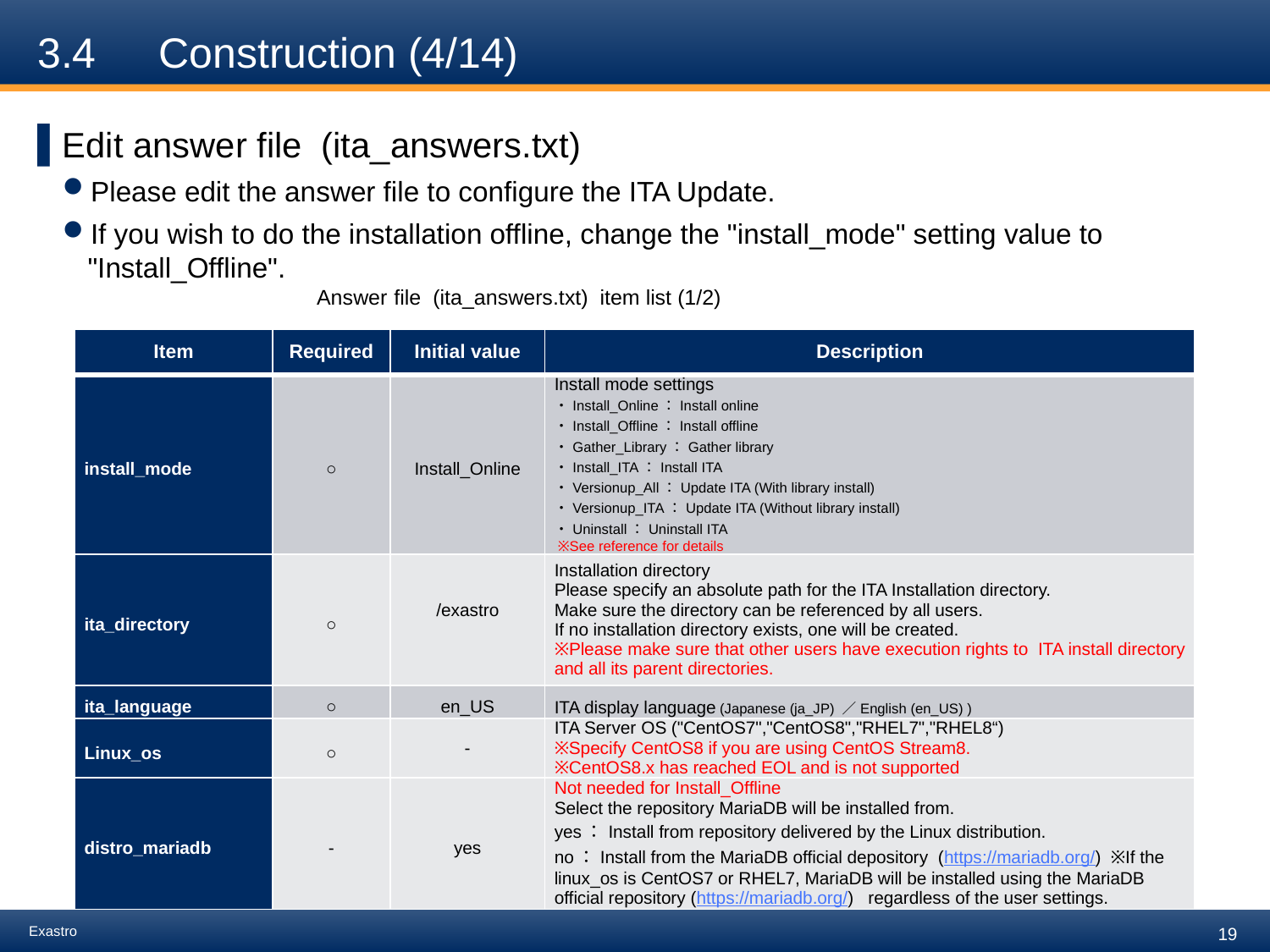

# 3.4　Construction (4/14)
Edit answer file  (ita_answers.txt)
Please edit the answer file to configure the ITA Update.
If you wish to do the installation offline, change the "install_mode" setting value to "Install_Offline".
                                       Answer file  (ita_answers.txt)  item list (1/2)

| Item | Required | Initial value | Description |
| --- | --- | --- | --- |
| install\_mode | ○ | Install\_Online | Install mode settings ・Install\_Online：Install online ・Install\_Offline：Install offline ・Gather\_Library：Gather library ・Install\_ITA：Install ITA ・Versionup\_All：Update ITA (With library install) ・Versionup\_ITA：Update ITA (Without library install) ・Uninstall：Uninstall ITA ※See reference for details |
| ita\_directory | ○ | /exastro | Installation directory Please specify an absolute path for the ITA Installation directory. Make sure the directory can be referenced by all users. If no installation directory exists, one will be created. ※Please make sure that other users have execution rights to ITA install directory and all its parent directories. |
| ita\_language | ○ | en\_US | ITA display language (Japanese (ja\_JP) ／English (en\_US) ) |
| Linux\_os | ○ | - | ITA Server OS ("CentOS7","CentOS8","RHEL7","RHEL8“) ※Specify CentOS8 if you are using CentOS Stream8. ※CentOS8.x has reached EOL and is not supported |
| distro\_mariadb | - | yes | Not needed for Install\_Offline Select the repository MariaDB will be installed from. yes：Install from repository delivered by the Linux distribution. no：Install from the MariaDB official depository (https://mariadb.org/) ※If the linux\_os is CentOS7 or RHEL7, MariaDB will be installed using the MariaDB official repository (https://mariadb.org/) regardless of the user settings. |